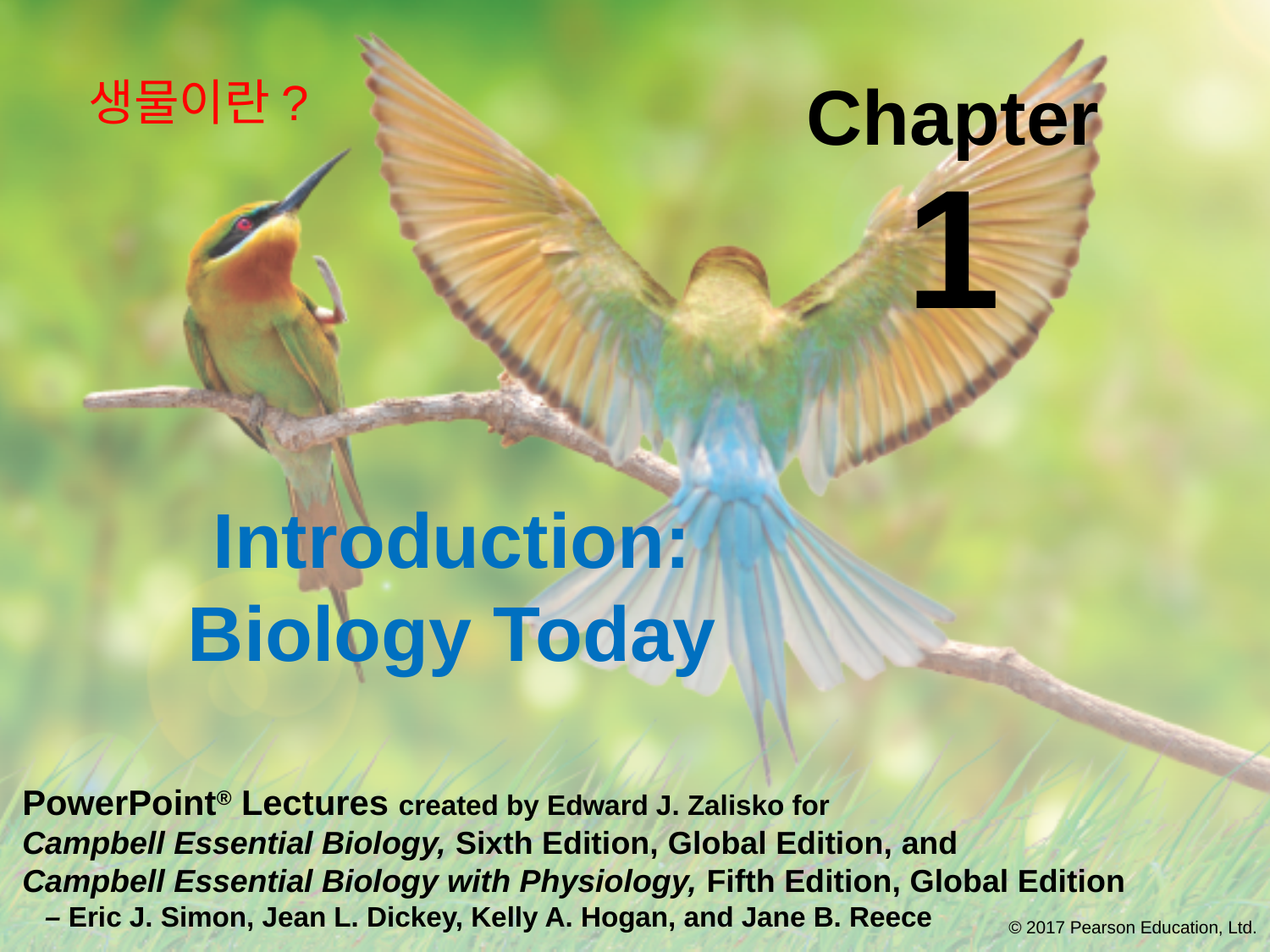

# Chapter 1
생물이란?
Introduction:
Biology Today
© 2017 Pearson Education, Ltd.